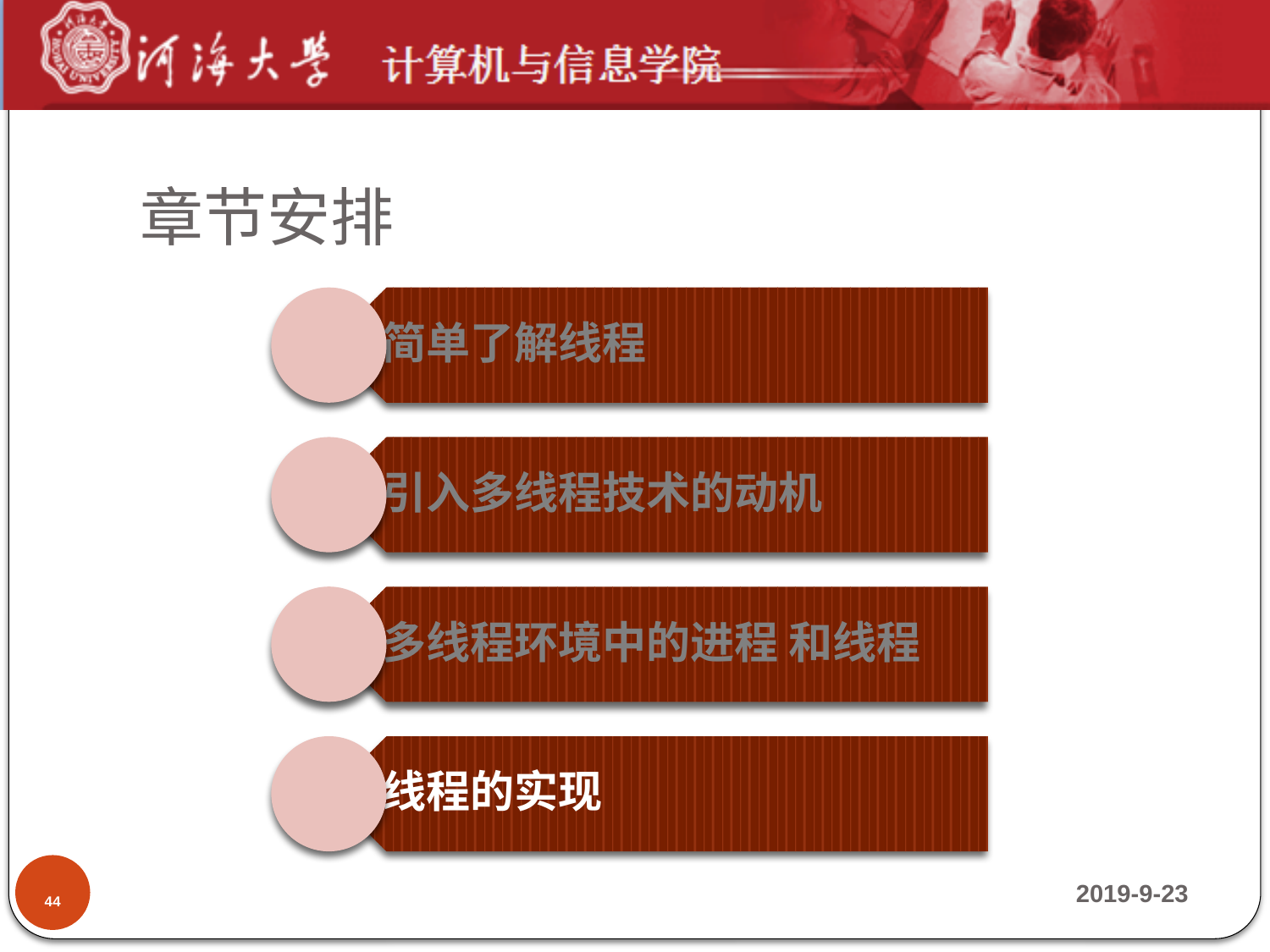

# 章节安排
简单了解线程
引入多线程技术的动机
多线程环境中的进程 和线程
线程的实现
44
2019-9-23